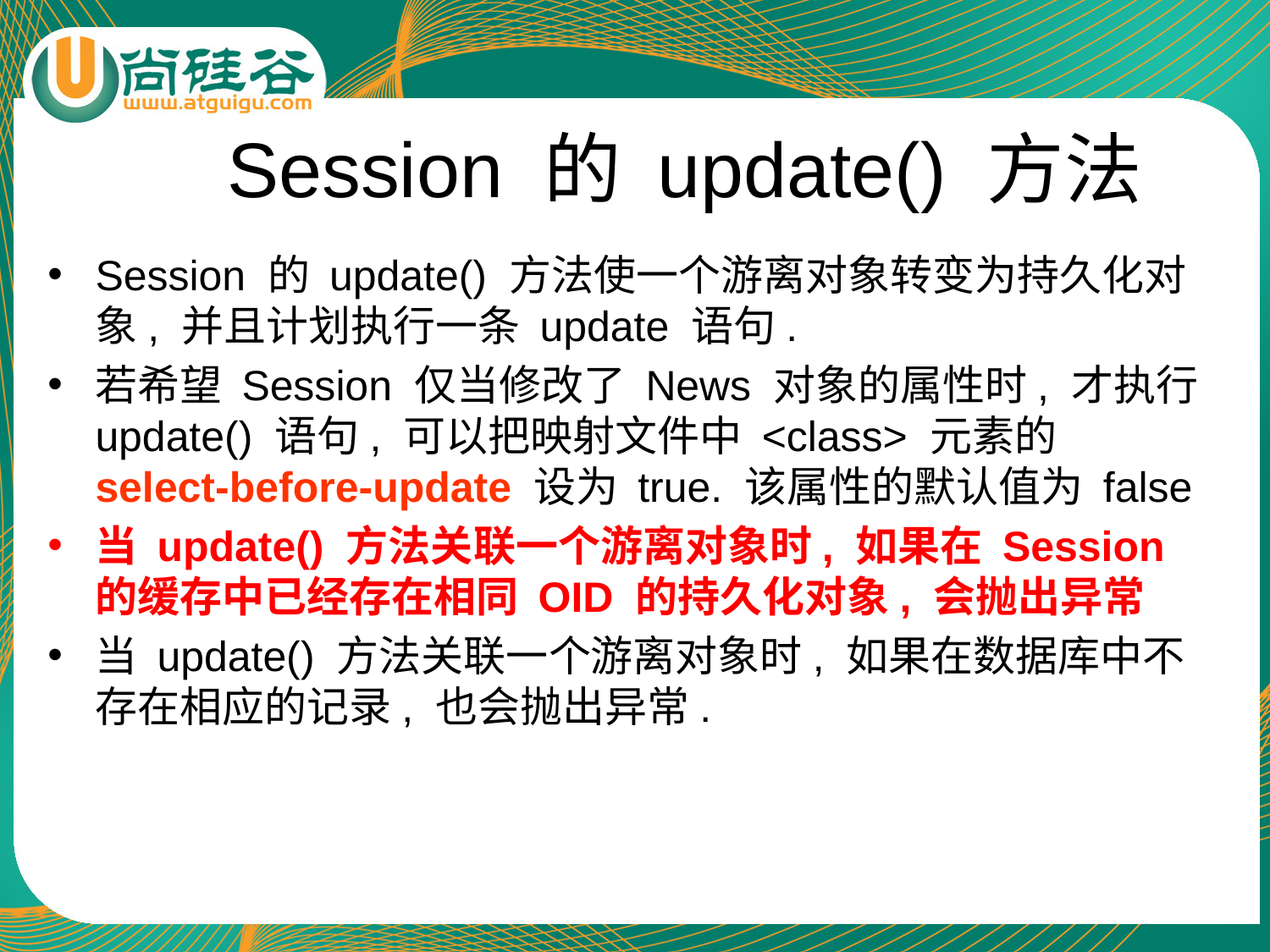

# Session 的 update() 方法
Session 的 update() 方法使一个游离对象转变为持久化对象, 并且计划执行一条 update 语句.
若希望 Session 仅当修改了 News 对象的属性时, 才执行 update() 语句, 可以把映射文件中 <class> 元素的 select-before-update 设为 true. 该属性的默认值为 false
当 update() 方法关联一个游离对象时, 如果在 Session 的缓存中已经存在相同 OID 的持久化对象, 会抛出异常
当 update() 方法关联一个游离对象时, 如果在数据库中不存在相应的记录, 也会抛出异常.